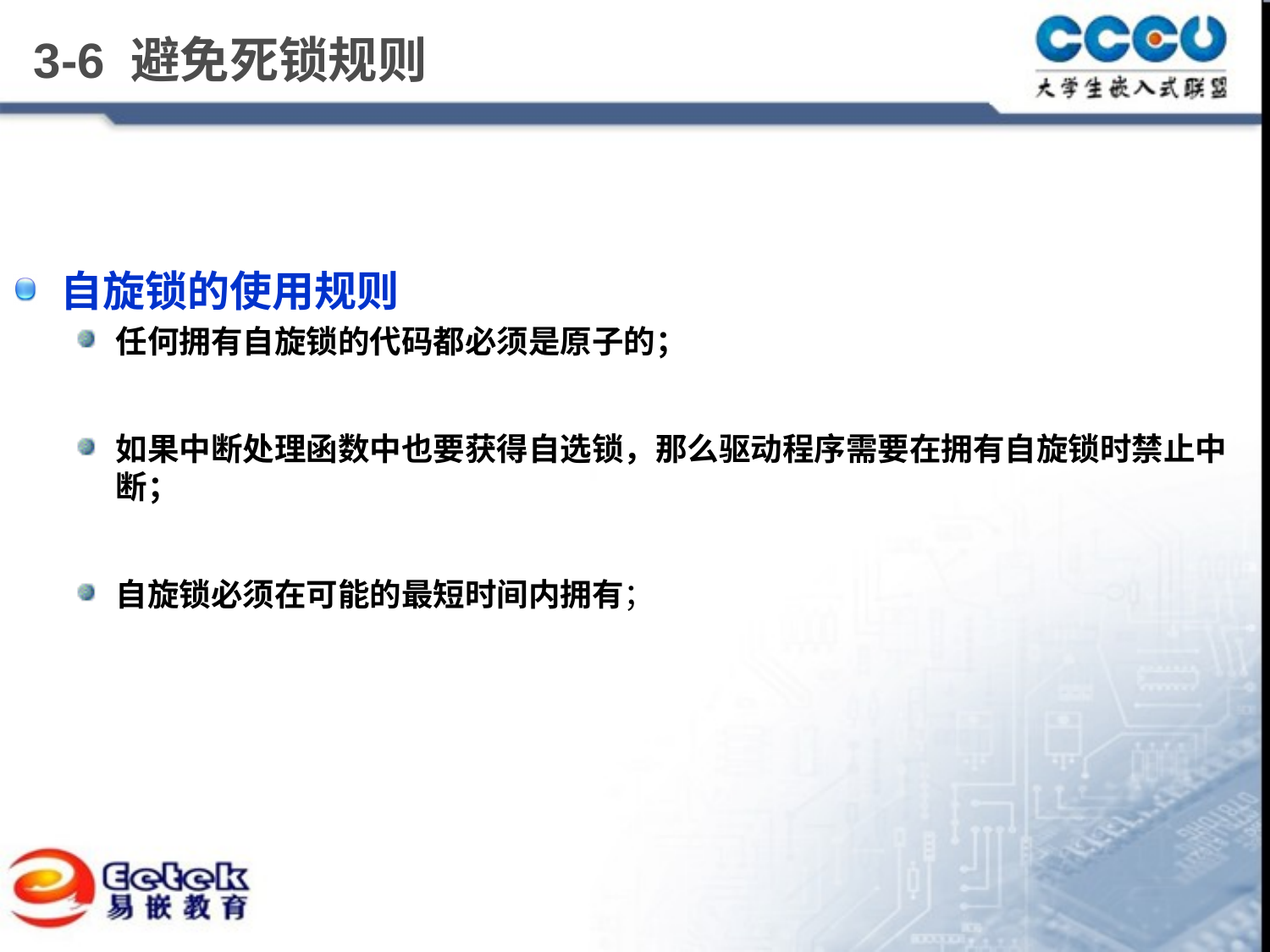

# 3-6 避免死锁规则
自旋锁的使用规则
任何拥有自旋锁的代码都必须是原子的；

如果中断处理函数中也要获得自选锁，那么驱动程序需要在拥有自旋锁时禁止中断；

自旋锁必须在可能的最短时间内拥有；